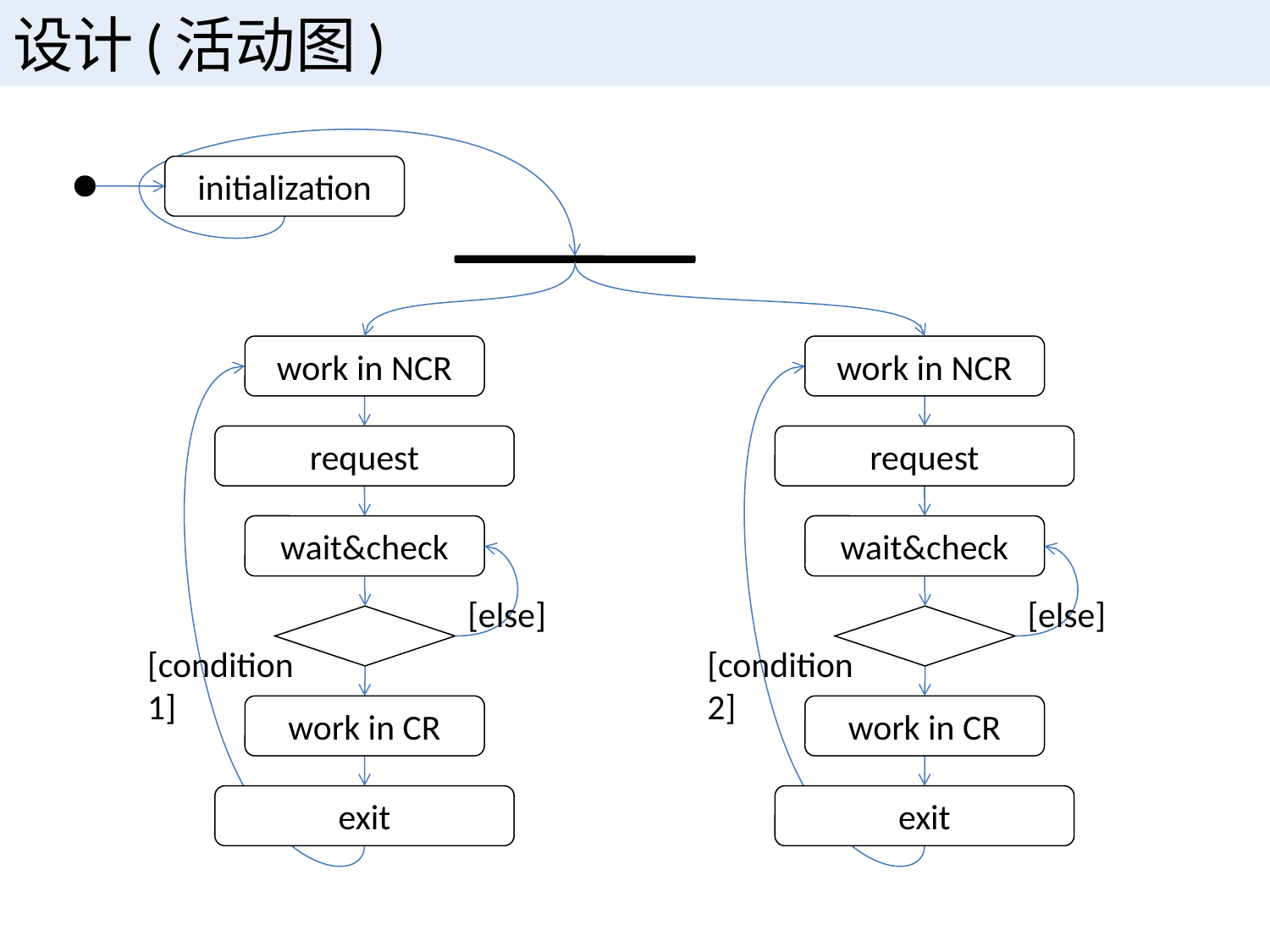

# 设计(活动图)
initialization

work in NCR
work in NCR
request
request
wait&check
wait&check
[else]
[else]

[condition 1]
[condition 2]
work in CR
work in CR
exit
exit